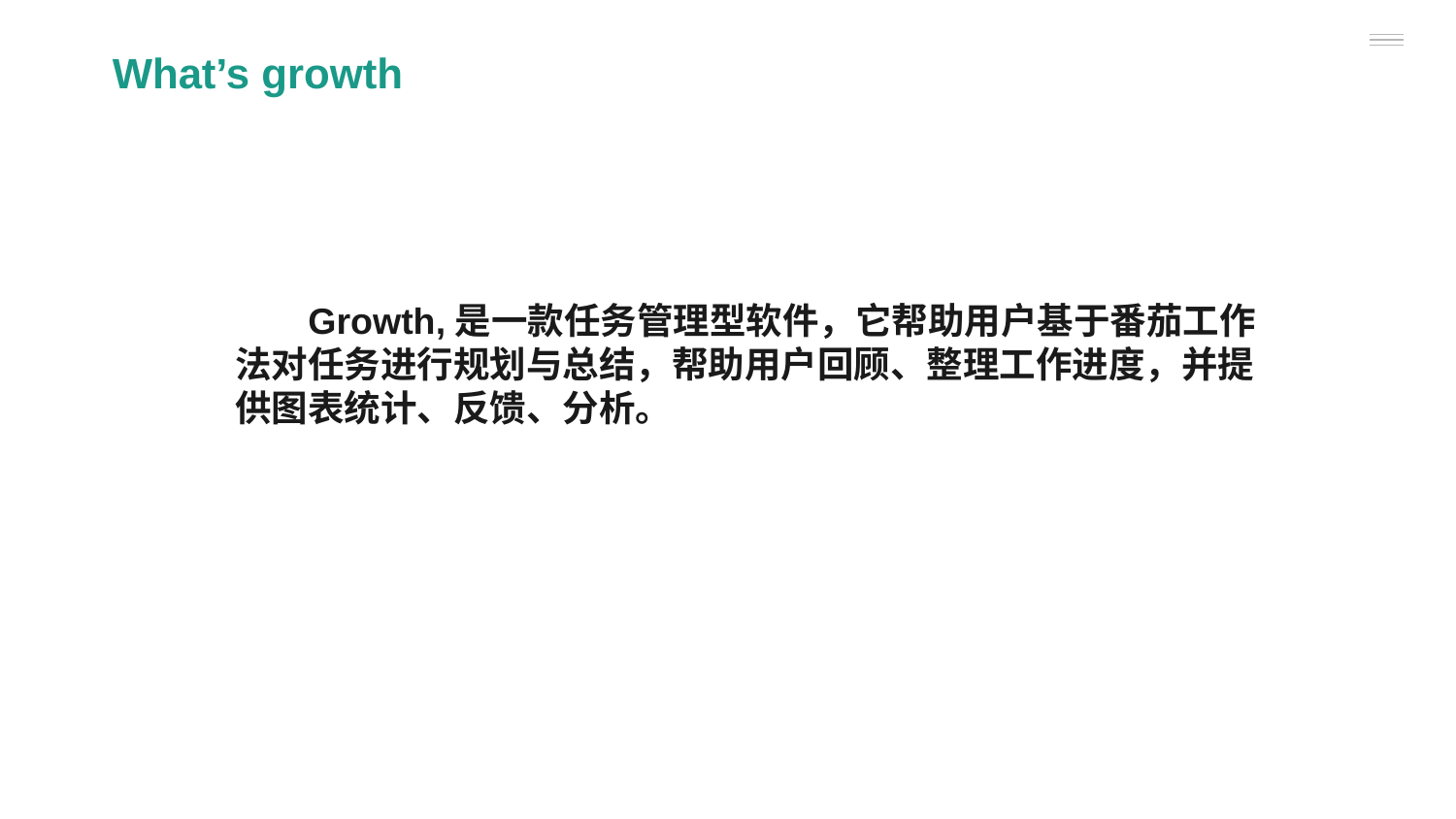

What’s growth
Growth,是一款任务管理型软件，它帮助用户基于番茄工作法对任务进行规划与总结，帮助用户回顾、整理工作进度，并提供图表统计、反馈、分析。